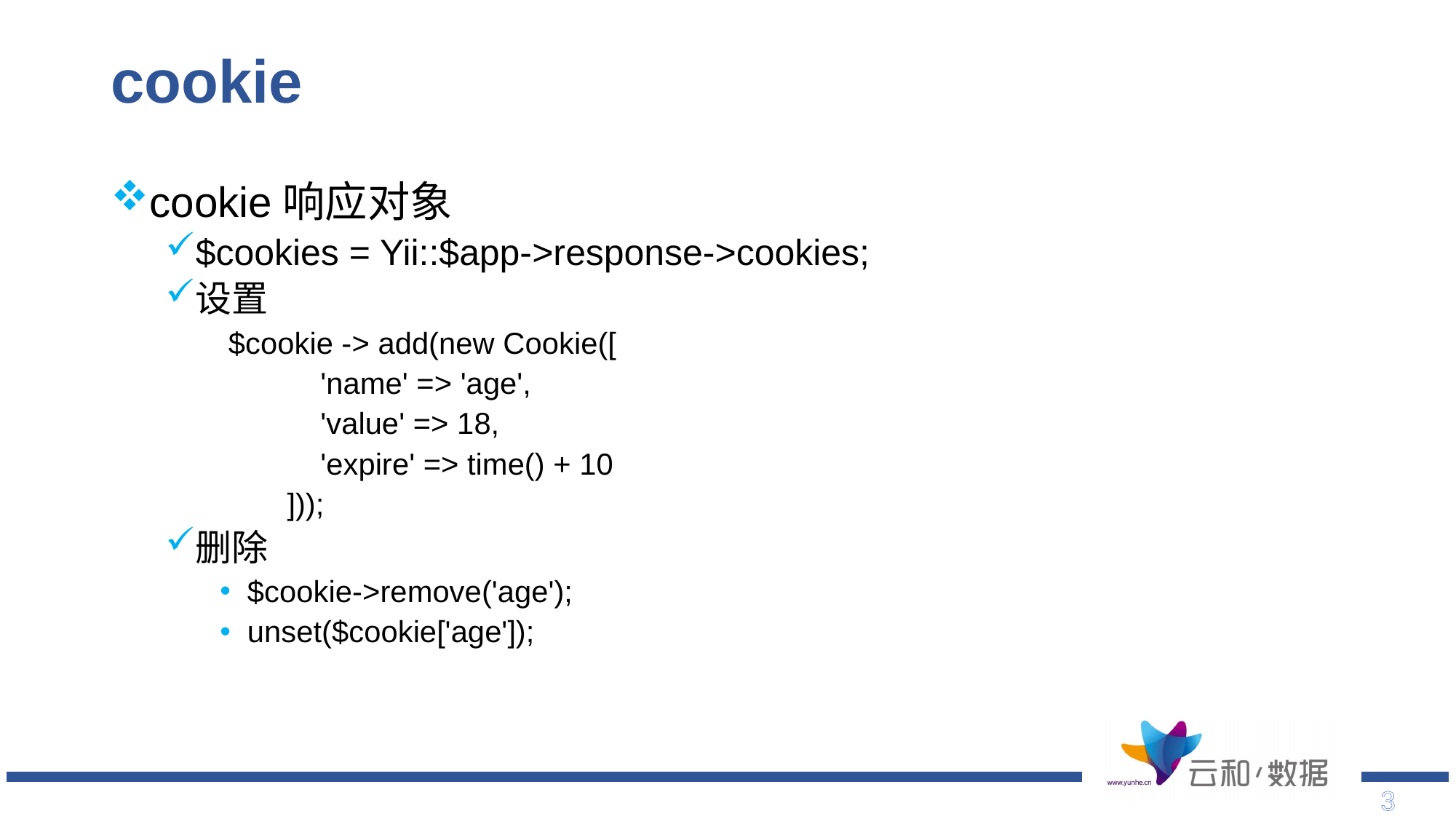

# cookie
cookie响应对象
$cookies = Yii::$app->response->cookies;
设置
 $cookie -> add(new Cookie([
            'name' => 'age',
            'value' => 18,
            'expire' => time() + 10
        ]));
删除
$cookie->remove('age');
unset($cookie['age']);